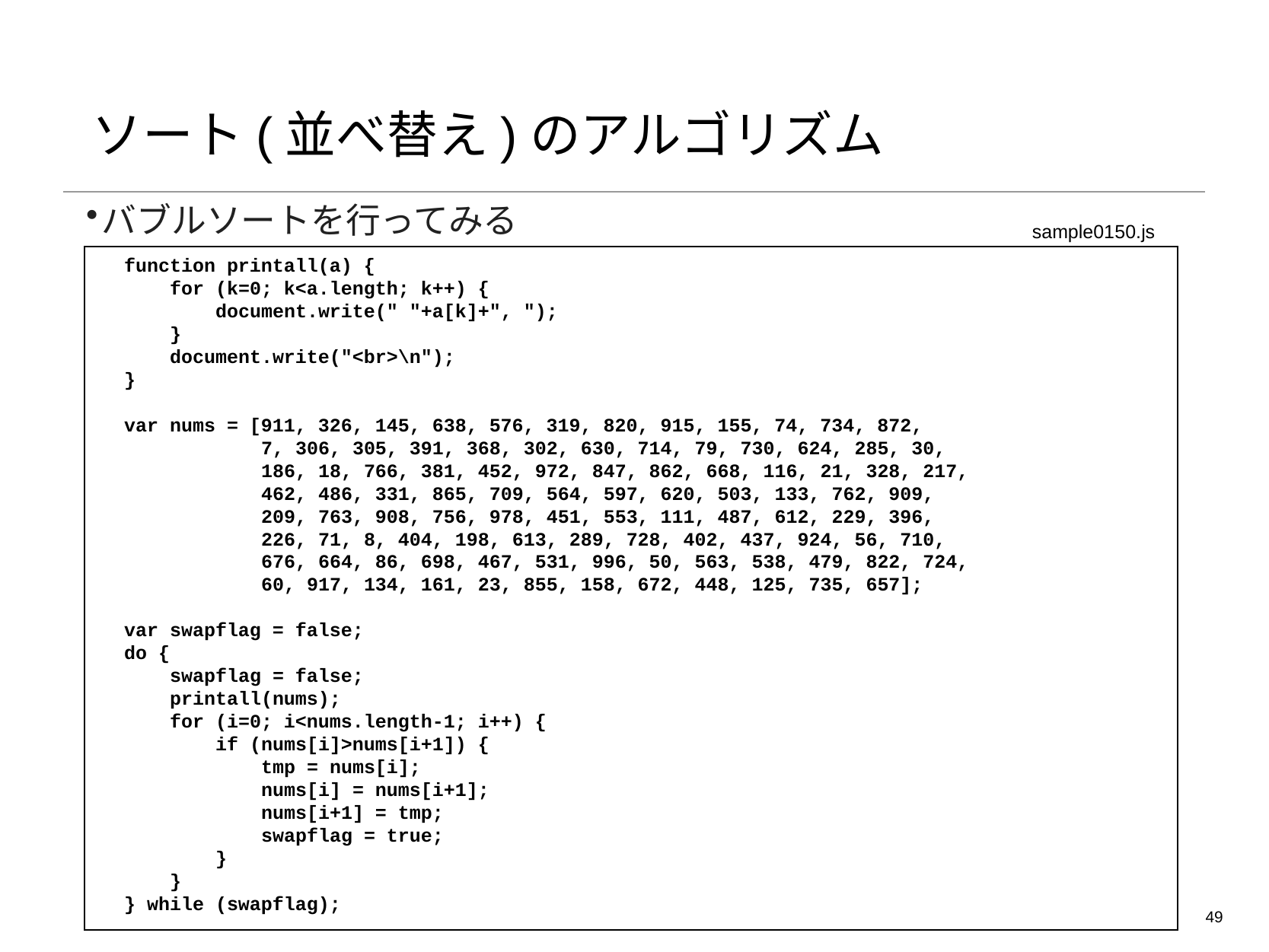

# ソート(並べ替え)のアルゴリズム
バブルソートを行ってみる
sample0150.js
function printall(a) {
    for (k=0; k<a.length; k++) {
        document.write(" "+a[k]+", ");
    }
    document.write("<br>\n");
}

var nums = [911, 326, 145, 638, 576, 319, 820, 915, 155, 74, 734, 872,
            7, 306, 305, 391, 368, 302, 630, 714, 79, 730, 624, 285, 30,
            186, 18, 766, 381, 452, 972, 847, 862, 668, 116, 21, 328, 217,
            462, 486, 331, 865, 709, 564, 597, 620, 503, 133, 762, 909,
            209, 763, 908, 756, 978, 451, 553, 111, 487, 612, 229, 396,
            226, 71, 8, 404, 198, 613, 289, 728, 402, 437, 924, 56, 710,
            676, 664, 86, 698, 467, 531, 996, 50, 563, 538, 479, 822, 724,
            60, 917, 134, 161, 23, 855, 158, 672, 448, 125, 735, 657];

var swapflag = false;
do {
    swapflag = false;
    printall(nums);
    for (i=0; i<nums.length-1; i++) {
        if (nums[i]>nums[i+1]) {
            tmp = nums[i];
            nums[i] = nums[i+1];
            nums[i+1] = tmp;
            swapflag = true;
        }
    }
} while (swapflag);

49